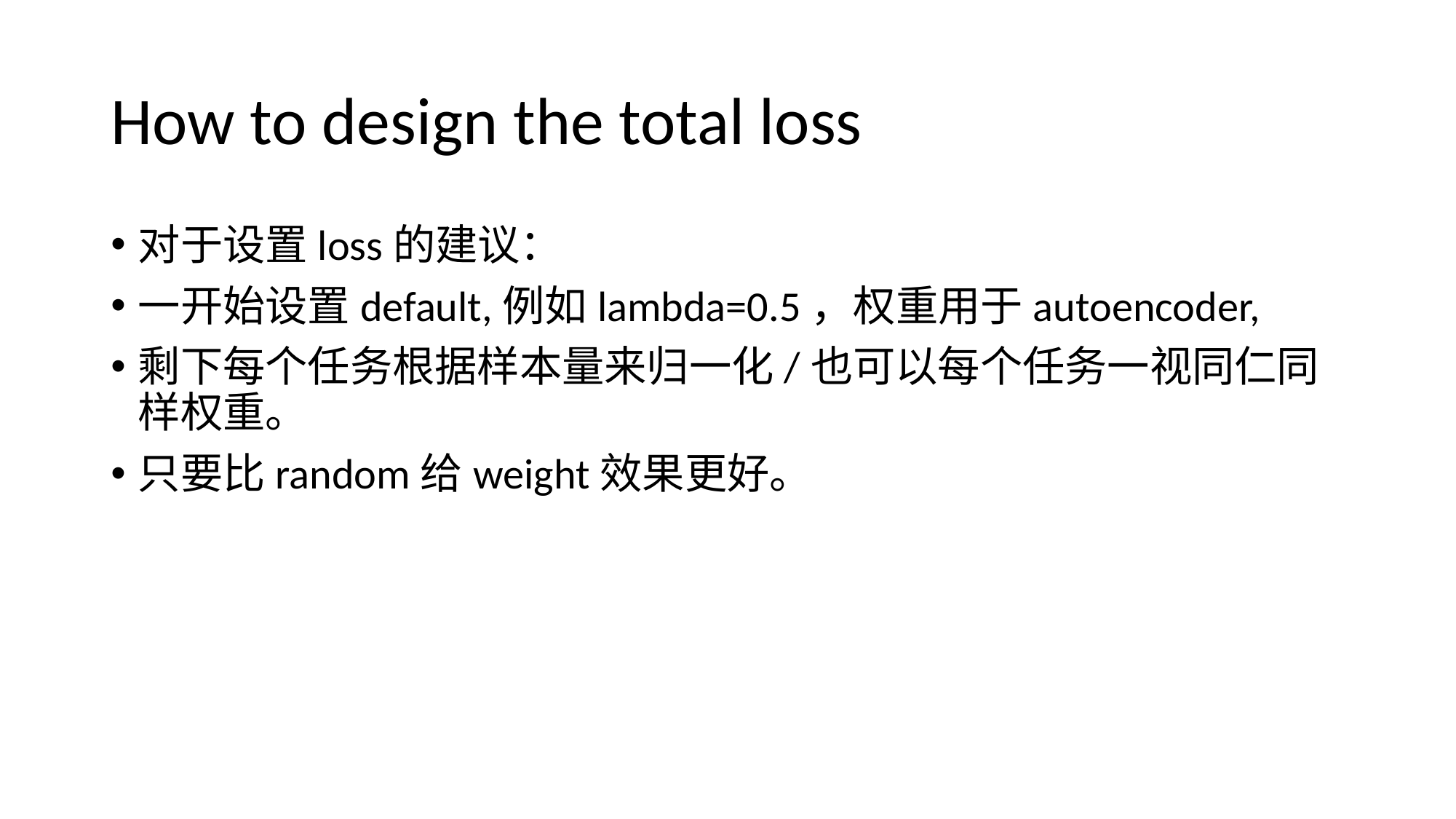

# How to design the total loss
对于设置loss的建议：
一开始设置default,例如lambda=0.5，权重用于autoencoder,
剩下每个任务根据样本量来归一化/也可以每个任务一视同仁同样权重。
只要比random给weight效果更好。